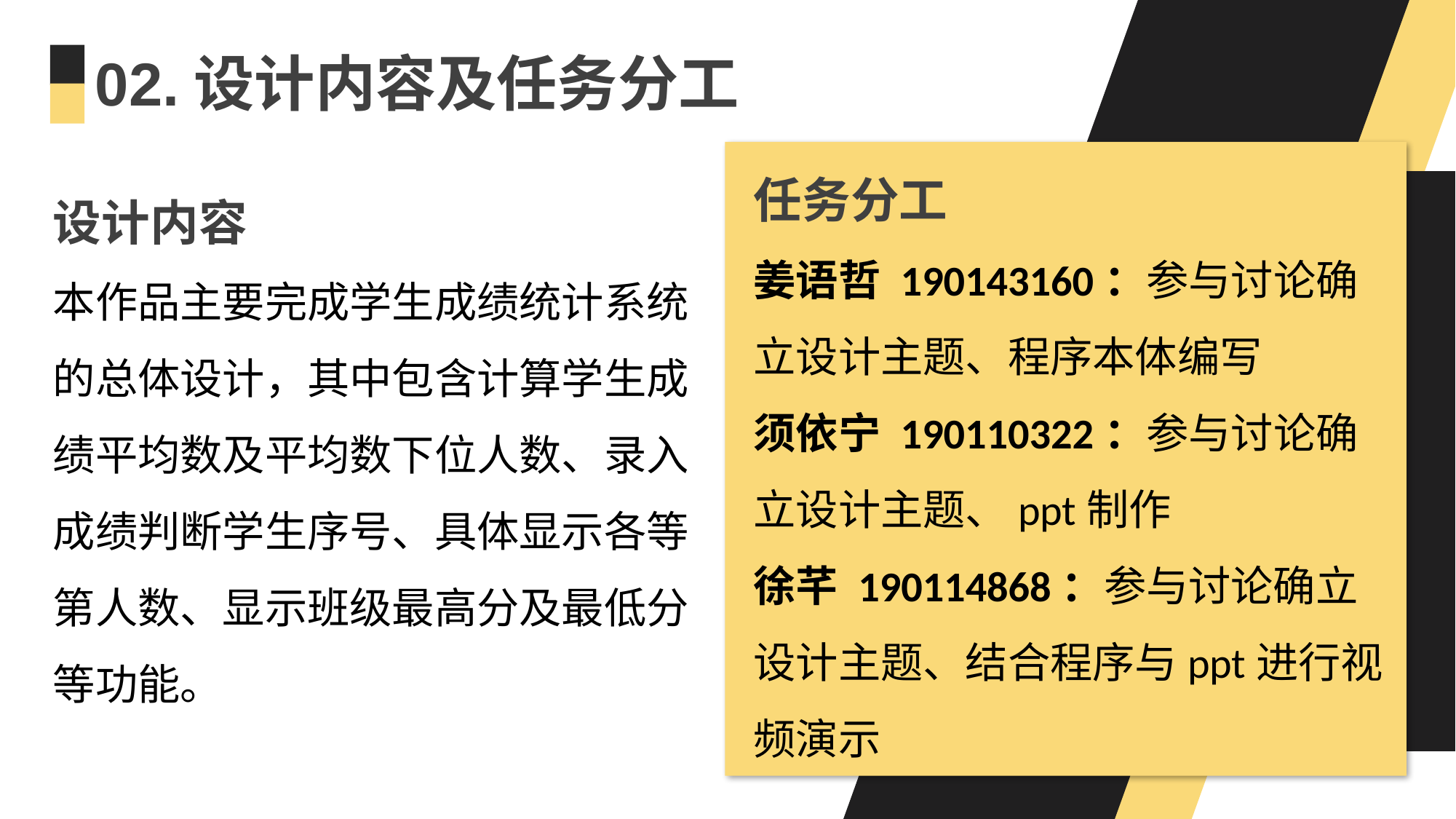

02.设计内容及任务分工

任务分工
姜语哲 190143160：参与讨论确立设计主题、程序本体编写
须依宁 190110322：参与讨论确立设计主题、ppt制作
徐芊 190114868：参与讨论确立设计主题、结合程序与ppt进行视频演示

设计内容
本作品主要完成学生成绩统计系统的总体设计，其中包含计算学生成绩平均数及平均数下位人数、录入成绩判断学生序号、具体显示各等第人数、显示班级最高分及最低分等功能。